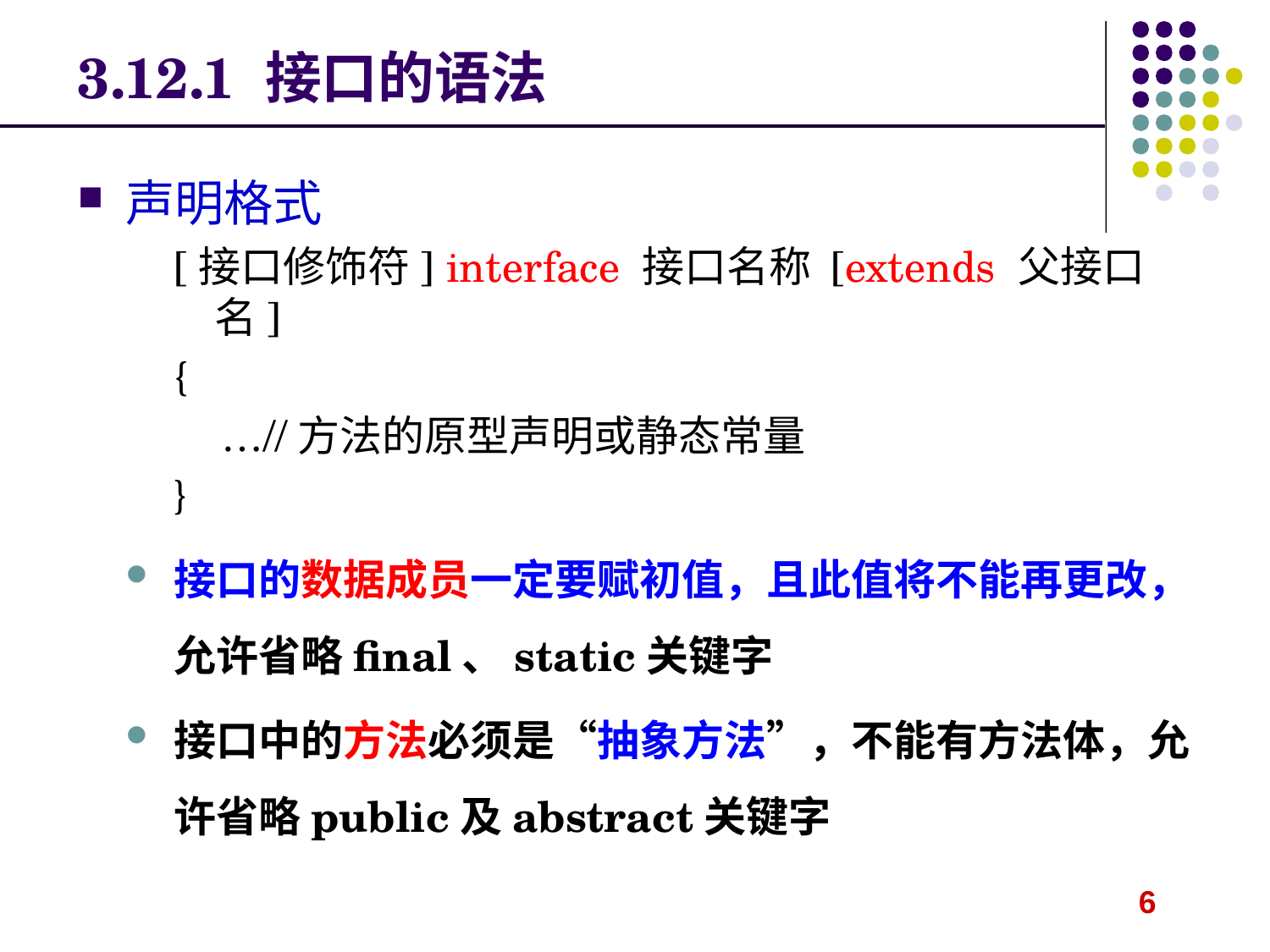

# 3.12.1 接口的语法
声明格式
[接口修饰符] interface 接口名称 [extends 父接口名]
{
    …//方法的原型声明或静态常量
}
接口的数据成员一定要赋初值，且此值将不能再更改，允许省略final、static关键字
接口中的方法必须是“抽象方法”，不能有方法体，允许省略public及abstract关键字